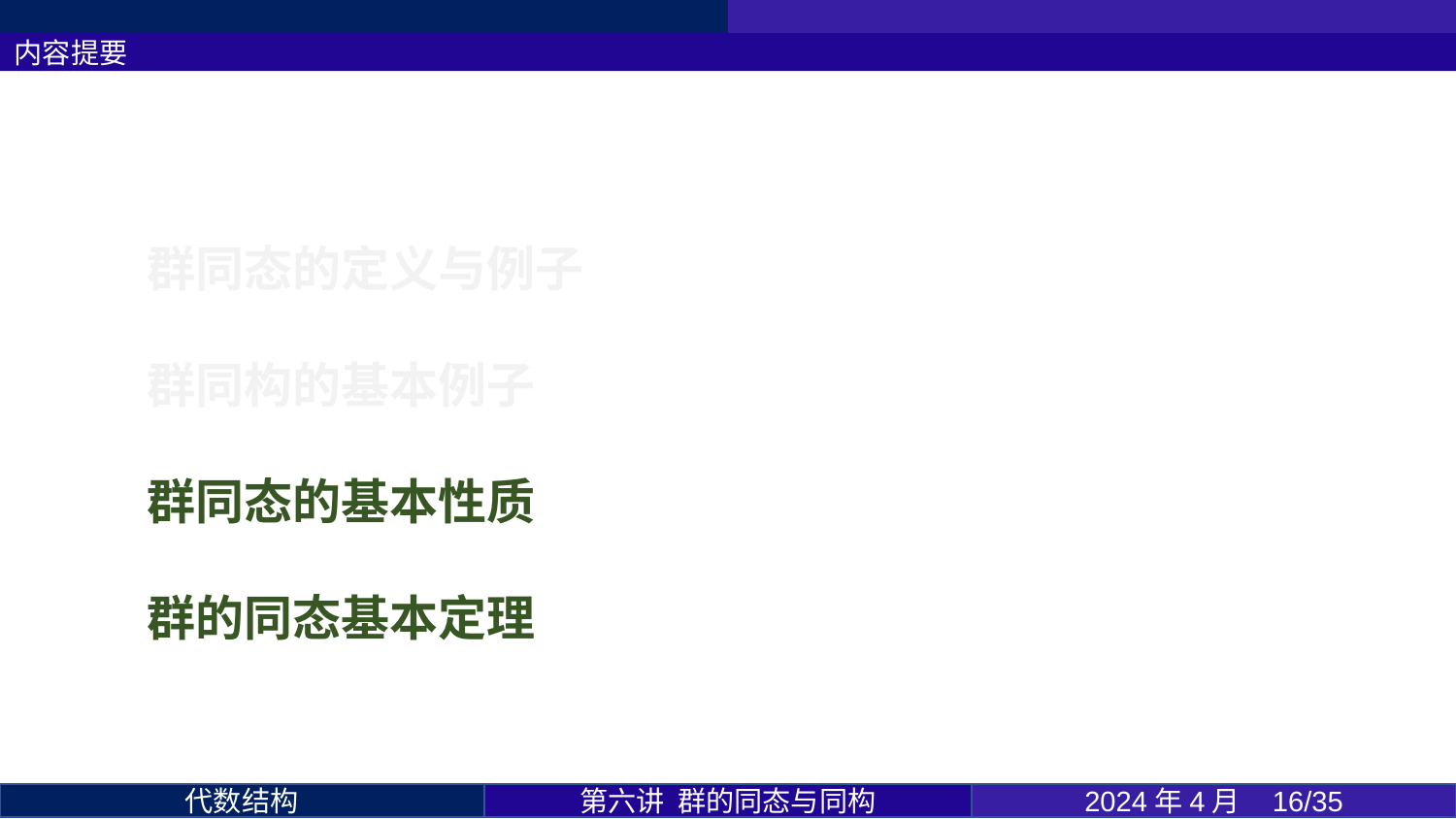

内容提要
群同态的定义与例子
群同构的基本例子
群同态的基本性质
群的同态基本定理
第六讲  群的同态与同构
2024年4月    16/35
代数结构